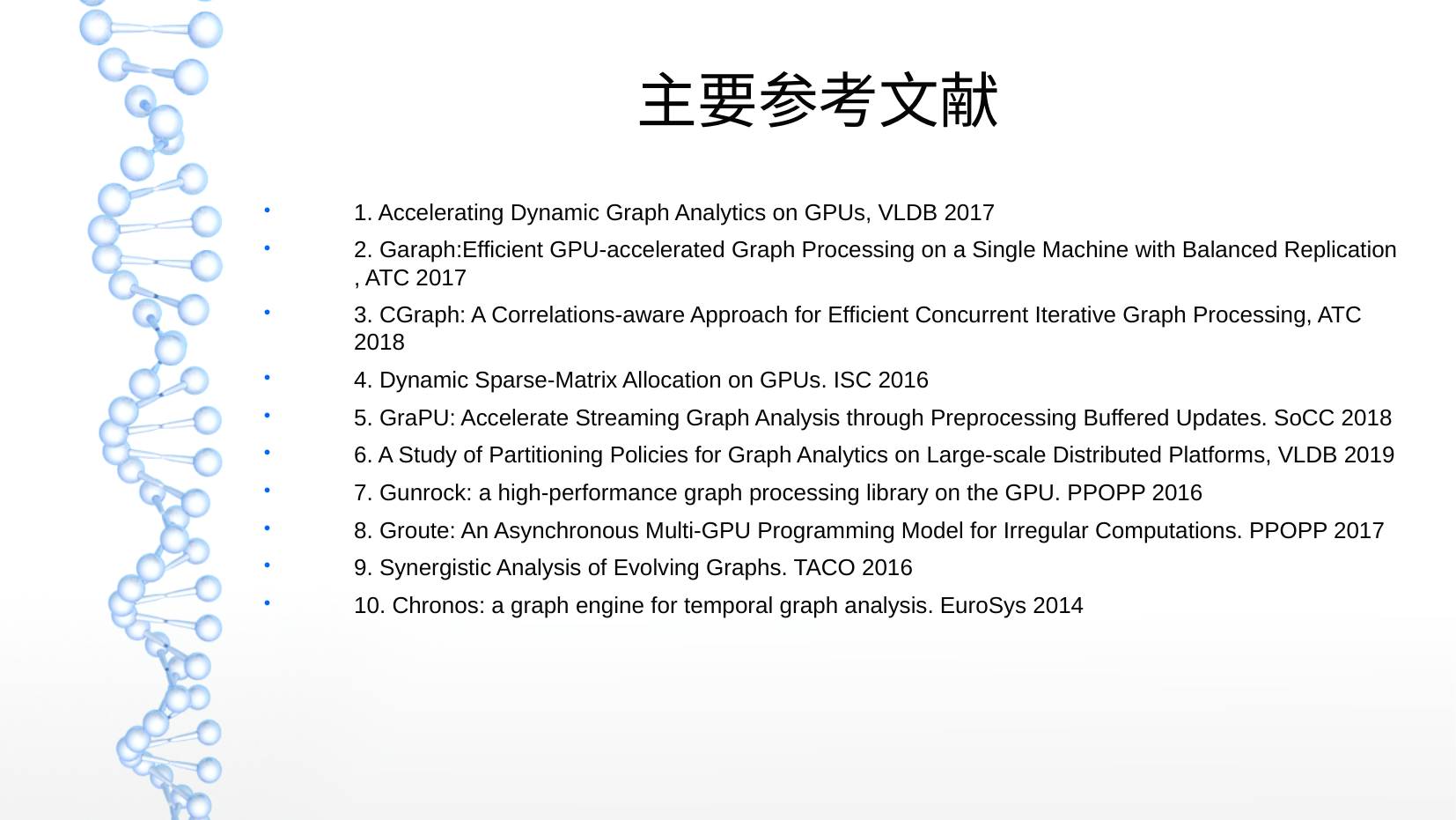

主要参考文献
1. Accelerating Dynamic Graph Analytics on GPUs, VLDB 2017
2. Garaph:Efficient GPU-accelerated Graph Processing on a Single Machine with Balanced Replication , ATC 2017
3. CGraph: A Correlations-aware Approach for Efficient Concurrent Iterative Graph Processing, ATC 2018
4. Dynamic Sparse-Matrix Allocation on GPUs. ISC 2016
5. GraPU: Accelerate Streaming Graph Analysis through Preprocessing Buffered Updates. SoCC 2018
6. A Study of Partitioning Policies for Graph Analytics on Large-scale Distributed Platforms, VLDB 2019
7. Gunrock: a high-performance graph processing library on the GPU. PPOPP 2016
8. Groute: An Asynchronous Multi-GPU Programming Model for Irregular Computations. PPOPP 2017
9. Synergistic Analysis of Evolving Graphs. TACO 2016
10. Chronos: a graph engine for temporal graph analysis. EuroSys 2014